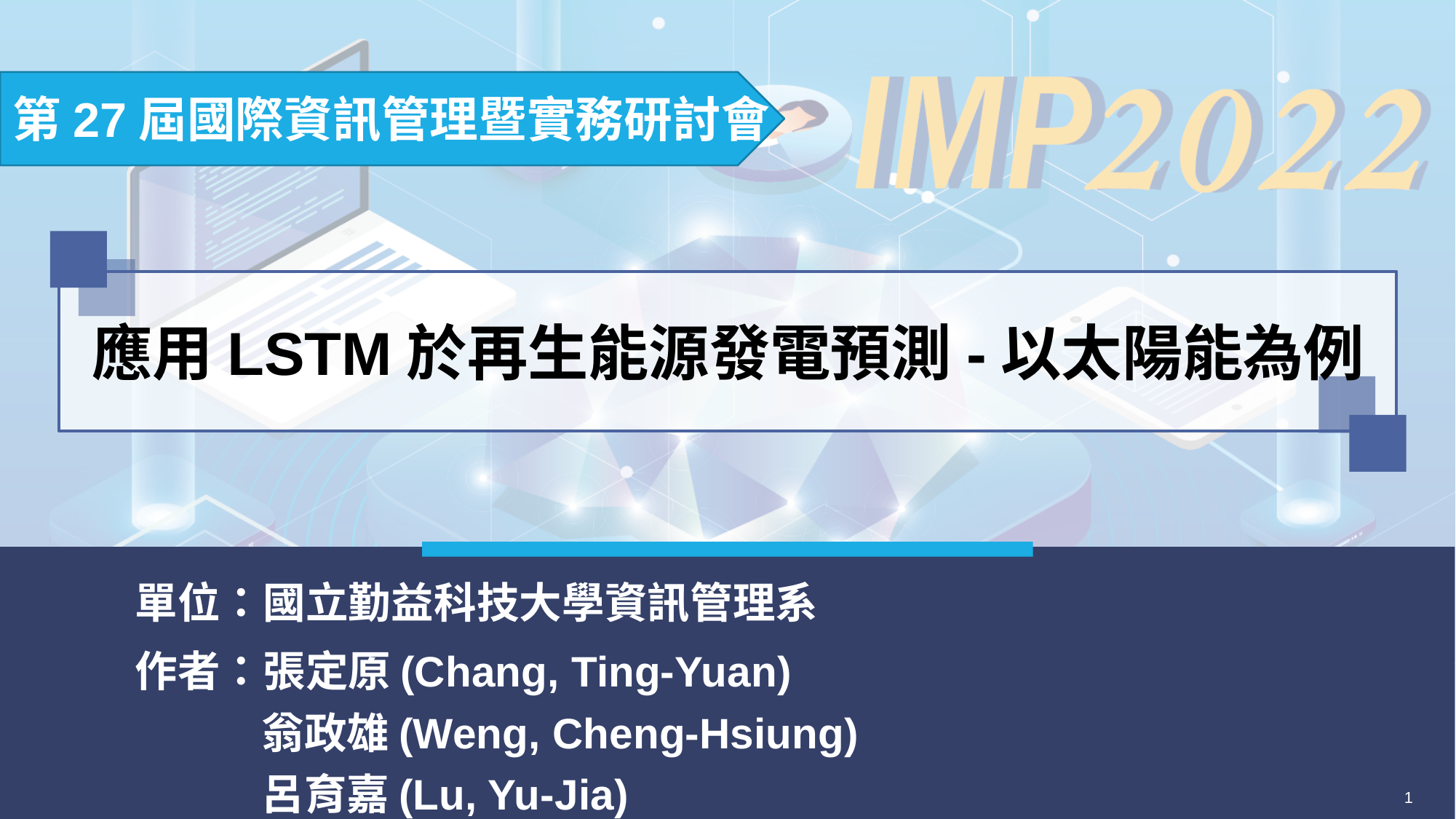

第27屆國際資訊管理暨實務研討會

應用LSTM於再生能源發電預測-以太陽能為例
單位：國立勤益科技大學資訊管理系
作者：張定原(Chang, Ting-Yuan)
翁政雄(Weng, Cheng-Hsiung)
呂育嘉(Lu, Yu-Jia)

1